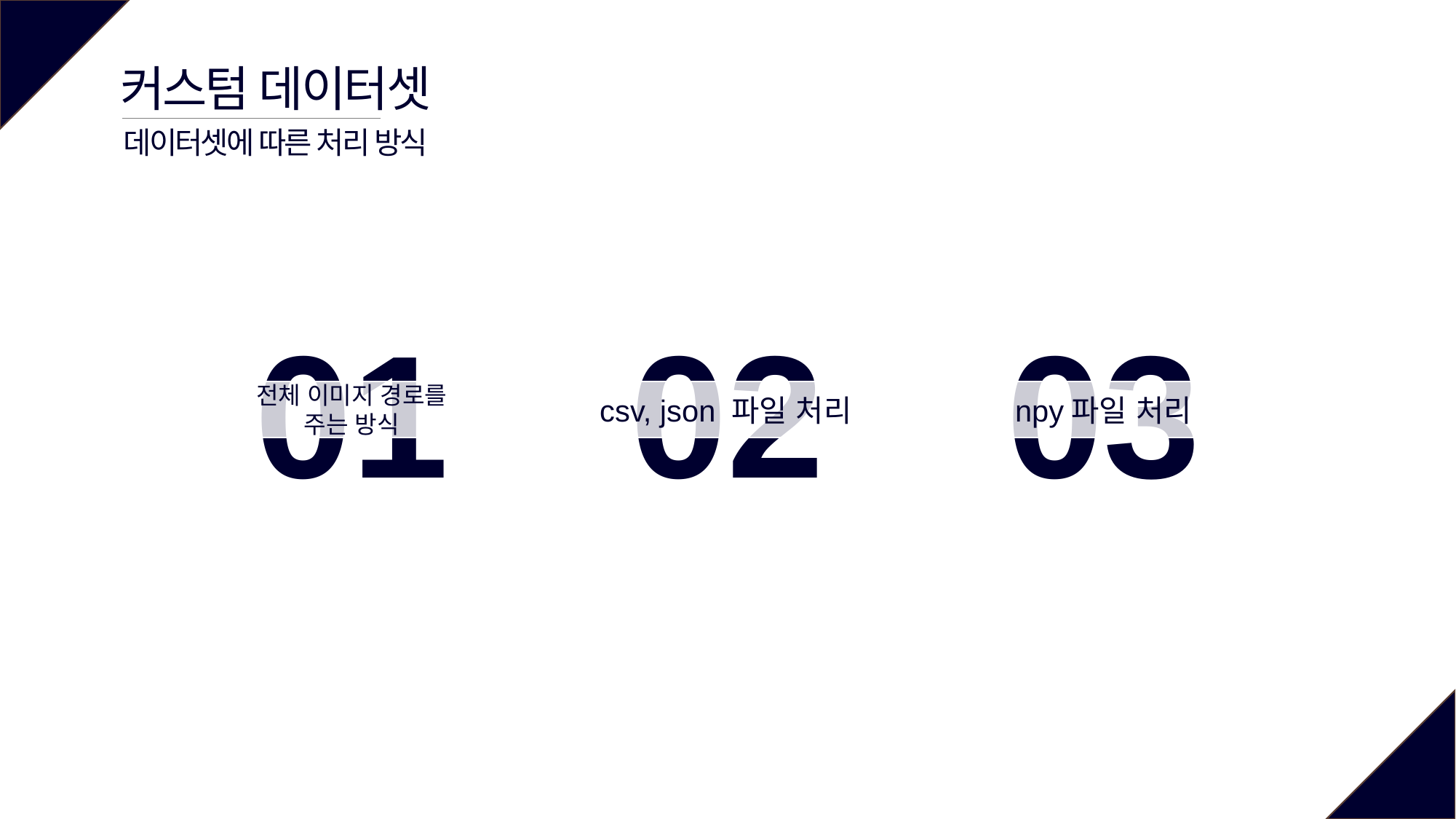

커스텀 데이터셋
데이터셋에 따른 처리 방식
01
02
03
전체 이미지 경로를
주는 방식
csv, json 파일 처리
npy파일 처리